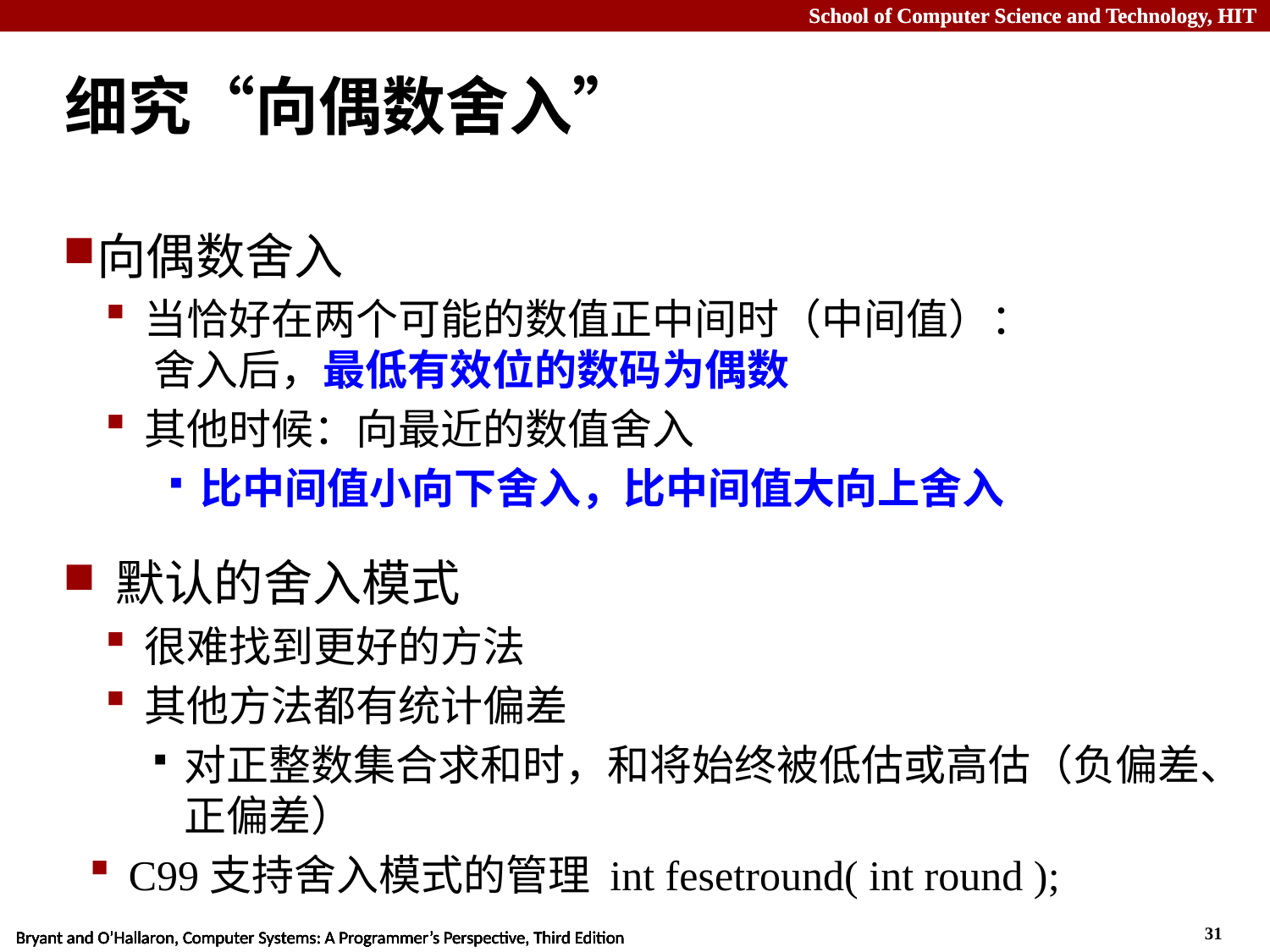

# 细究“向偶数舍入”
向偶数舍入
当恰好在两个可能的数值正中间时（中间值）：
 舍入后，最低有效位的数码为偶数
其他时候：向最近的数值舍入
比中间值小向下舍入，比中间值大向上舍入
默认的舍入模式
很难找到更好的方法
其他方法都有统计偏差
对正整数集合求和时，和将始终被低估或高估（负偏差、正偏差）
C99支持舍入模式的管理 int fesetround( int round );